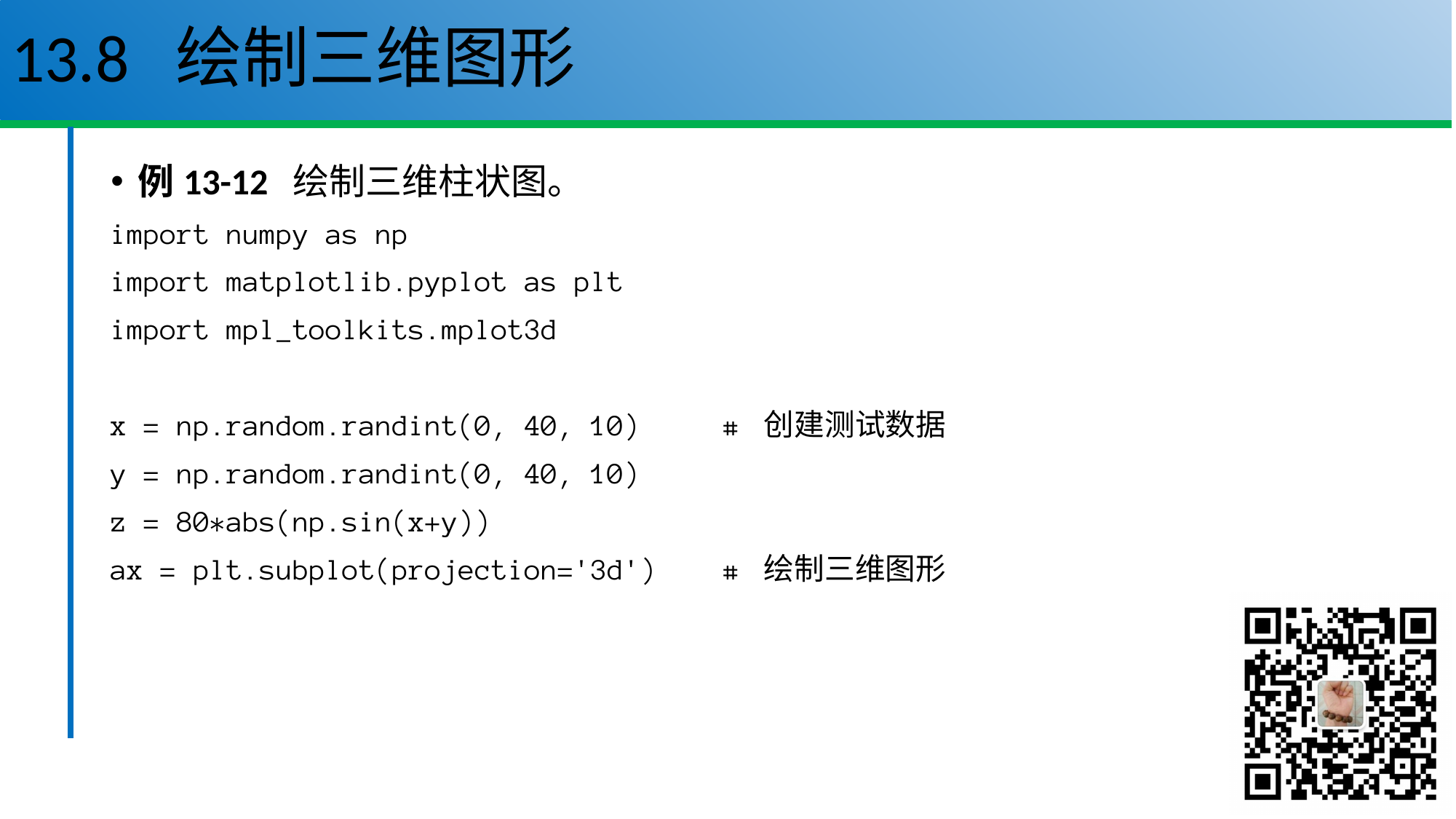

# 13.8  绘制三维图形
例13-12  绘制三维柱状图。
import numpy as np
import matplotlib.pyplot as plt
import mpl_toolkits.mplot3d

x = np.random.randint(0, 40, 10)     # 创建测试数据
y = np.random.randint(0, 40, 10)
z = 80*abs(np.sin(x+y))
ax = plt.subplot(projection='3d')    # 绘制三维图形
31